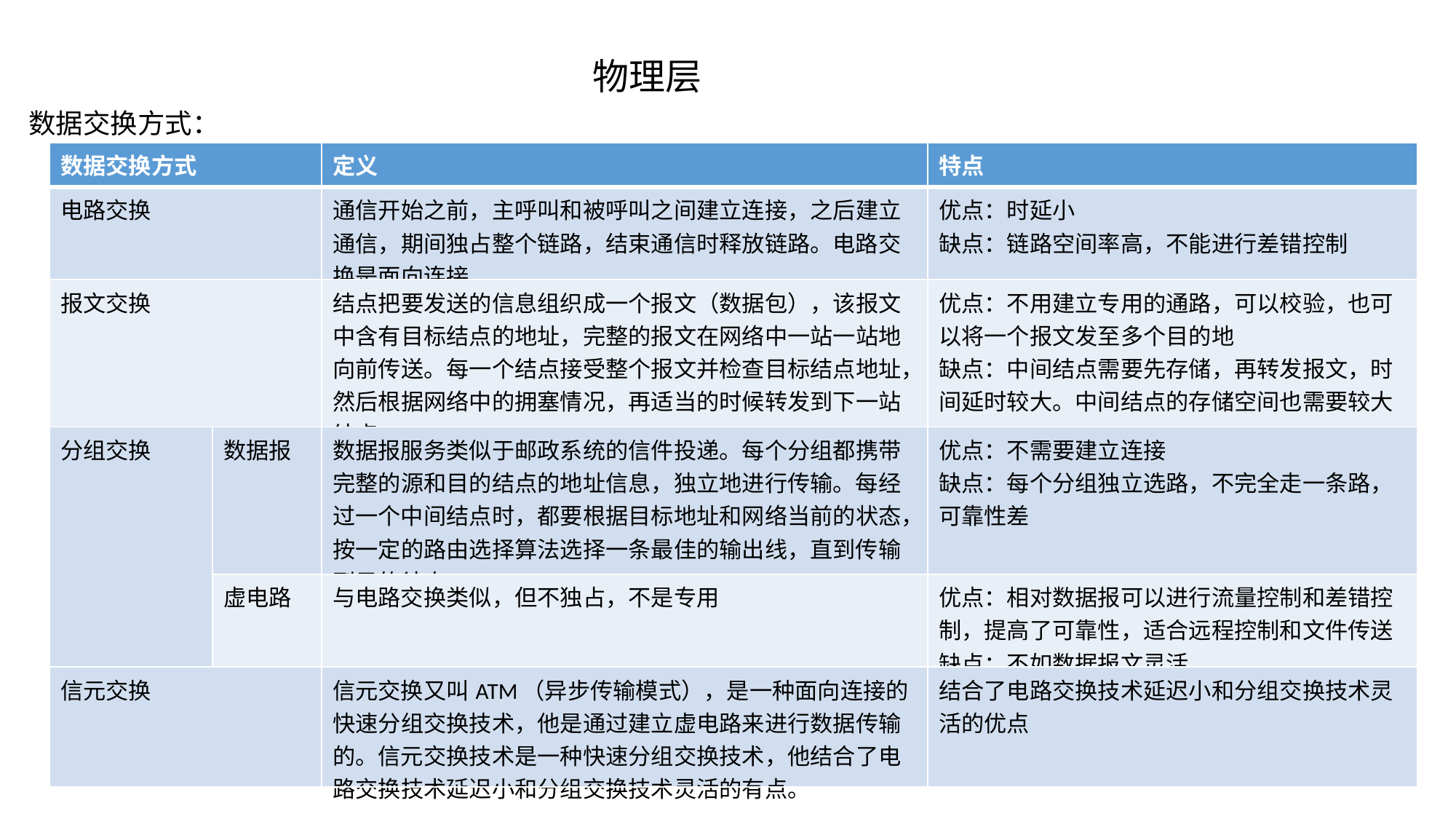

物理层
数据交换方式：

| 数据交换方式 |  | 定义 | 特点 |
| --- | --- | --- | --- |
| 电路交换 |  | 通信开始之前，主呼叫和被呼叫之间建立连接，之后建立通信，期间独占整个链路，结束通信时释放链路。电路交换是面向连接。 | 优点：时延小 缺点：链路空间率高，不能进行差错控制 |
| 报文交换 |  | 结点把要发送的信息组织成一个报文（数据包），该报文中含有目标结点的地址，完整的报文在网络中一站一站地向前传送。每一个结点接受整个报文并检查目标结点地址，然后根据网络中的拥塞情况，再适当的时候转发到下一站结点 | 优点：不用建立专用的通路，可以校验，也可以将一个报文发至多个目的地 缺点：中间结点需要先存储，再转发报文，时间延时较大。中间结点的存储空间也需要较大 |
| 分组交换 | 数据报 | 数据报服务类似于邮政系统的信件投递。每个分组都携带完整的源和目的结点的地址信息，独立地进行传输。每经过一个中间结点时，都要根据目标地址和网络当前的状态，按一定的路由选择算法选择一条最佳的输出线，直到传输到目的结点 | 优点：不需要建立连接 缺点：每个分组独立选路，不完全走一条路，可靠性差 |
|  | 虚电路 | 与电路交换类似，但不独占，不是专用 | 优点：相对数据报可以进行流量控制和差错控制，提高了可靠性，适合远程控制和文件传送 缺点：不如数据报文灵活 |
| 信元交换 |  | 信元交换又叫ATM（异步传输模式），是一种面向连接的快速分组交换技术，他是通过建立虚电路来进行数据传输的。信元交换技术是一种快速分组交换技术，他结合了电路交换技术延迟小和分组交换技术灵活的有点。 | 结合了电路交换技术延迟小和分组交换技术灵活的优点 |